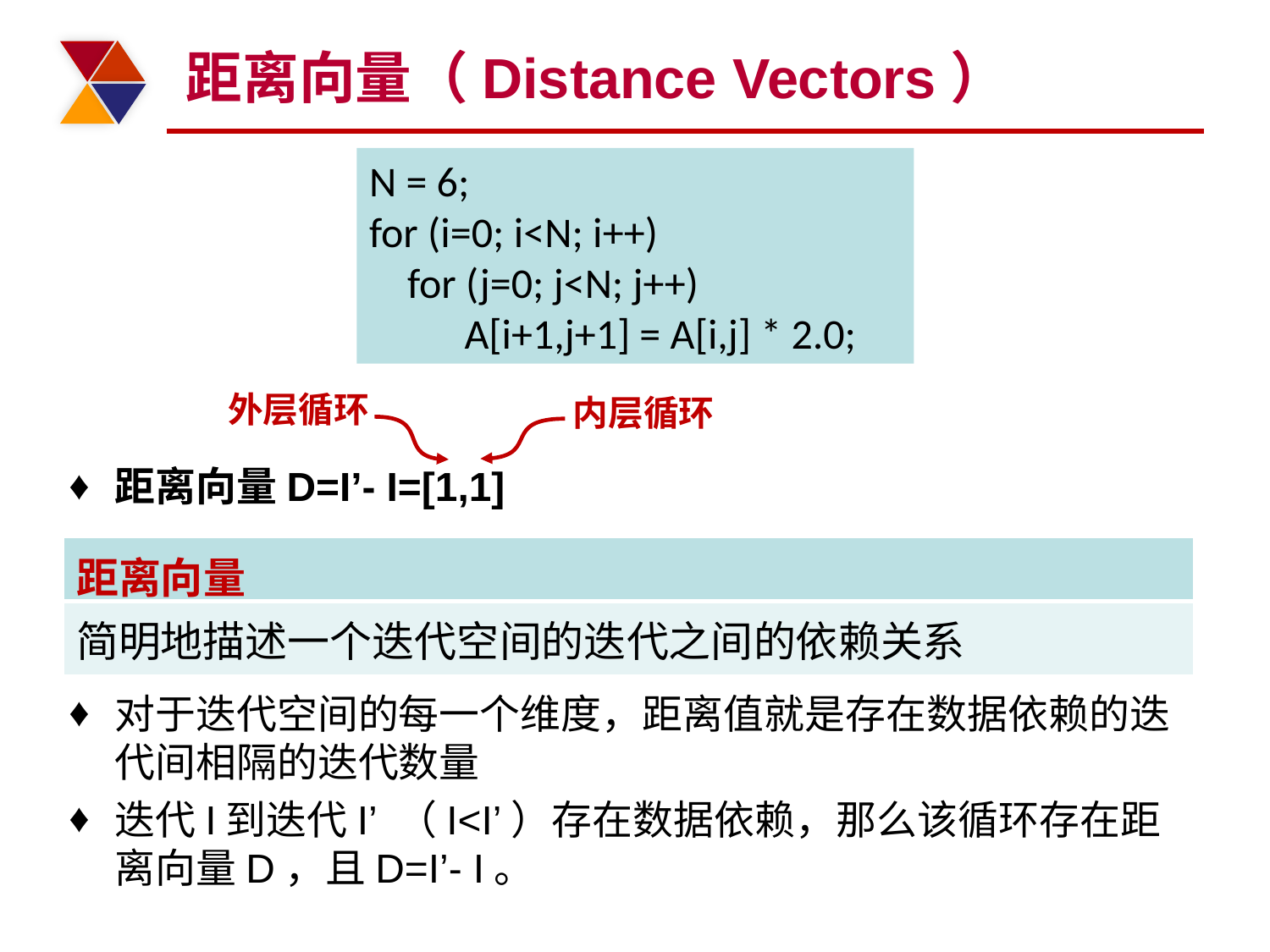

# 距离向量（Distance Vectors）
N = 6;
for (i=0; i<N; i++)
    for (j=0; j<N; j++)
          A[i+1,j+1] = A[i,j] * 2.0;
外层循环
内层循环
距离向量D=I’- I=[1,1]

对于迭代空间的每一个维度，距离值就是存在数据依赖的迭代间相隔的迭代数量
迭代I到迭代I’ （I<I’）存在数据依赖，那么该循环存在距离向量D，且D=I’- I。

| 距离向量 |
| --- |
| 简明地描述一个迭代空间的迭代之间的依赖关系 |